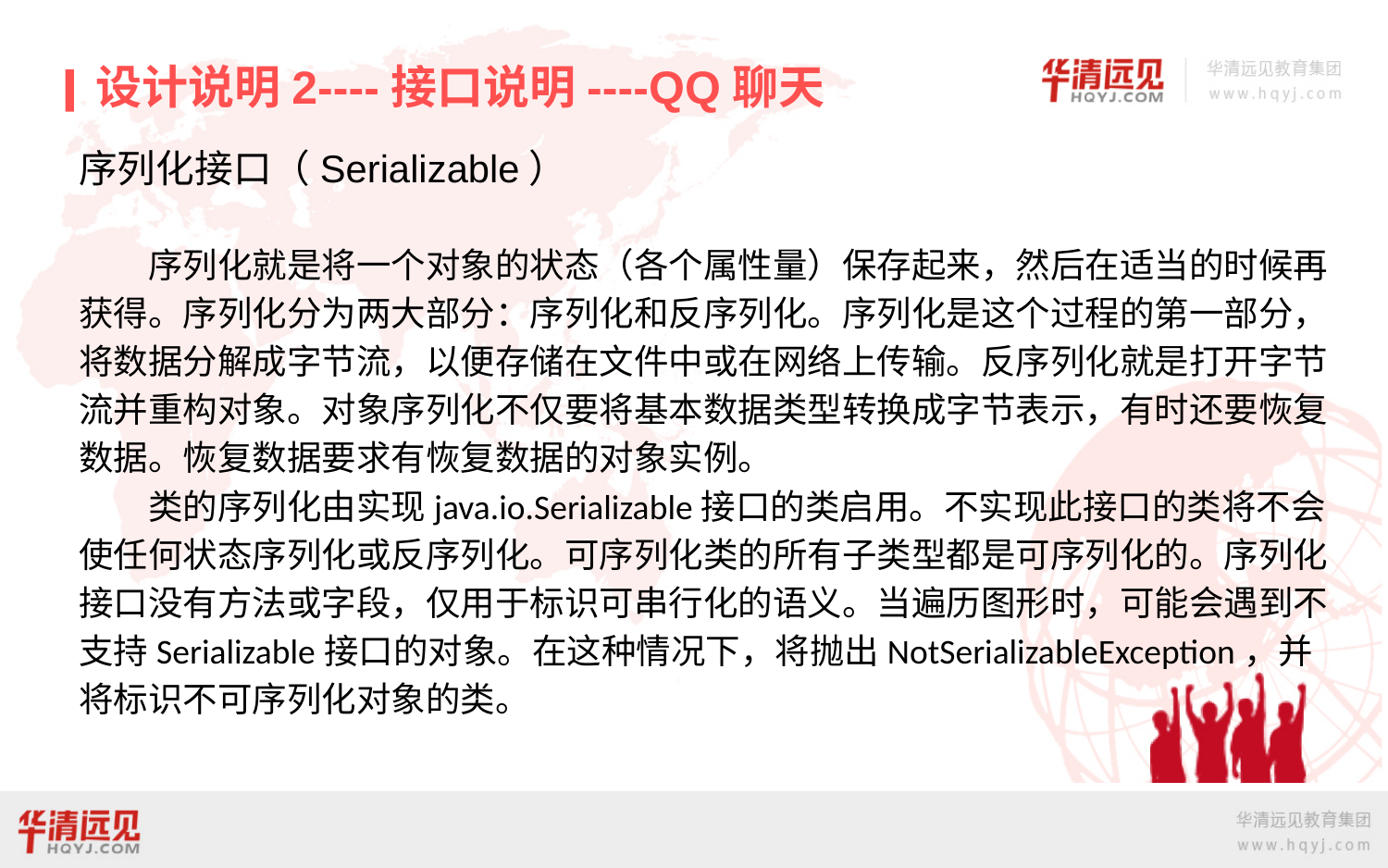

设计说明2----接口说明----QQ聊天

序列化接口（Serializable）

序列化就是将一个对象的状态（各个属性量）保存起来，然后在适当的时候再获得。序列化分为两大部分：序列化和反序列化。序列化是这个过程的第一部分，将数据分解成字节流，以便存储在文件中或在网络上传输。反序列化就是打开字节流并重构对象。对象序列化不仅要将基本数据类型转换成字节表示，有时还要恢复数据。恢复数据要求有恢复数据的对象实例。
类的序列化由实现java.io.Serializable接口的类启用。不实现此接口的类将不会使任何状态序列化或反序列化。可序列化类的所有子类型都是可序列化的。序列化接口没有方法或字段，仅用于标识可串行化的语义。当遍历图形时，可能会遇到不支持Serializable接口的对象。在这种情况下，将抛出NotSerializableException，并将标识不可序列化对象的类。